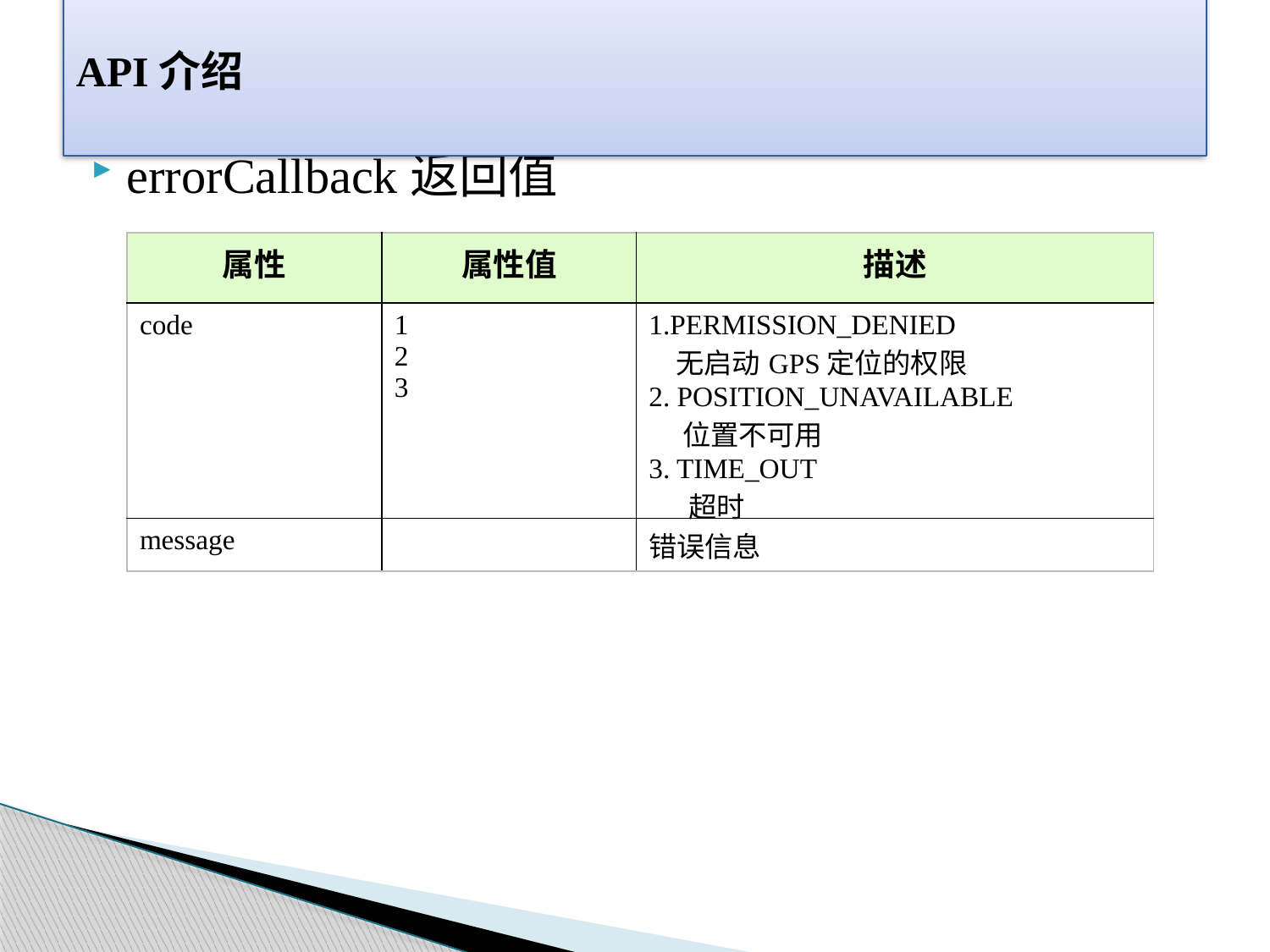

# API介绍
errorCallback返回值
| 属性 | 属性值 | 描述 |
| --- | --- | --- |
| code | 1 2 3 | 1.PERMISSION\_DENIED 无启动GPS定位的权限 2. POSITION\_UNAVAILABLE 位置不可用 3. TIME\_OUT 超时 |
| message |  | 错误信息 |